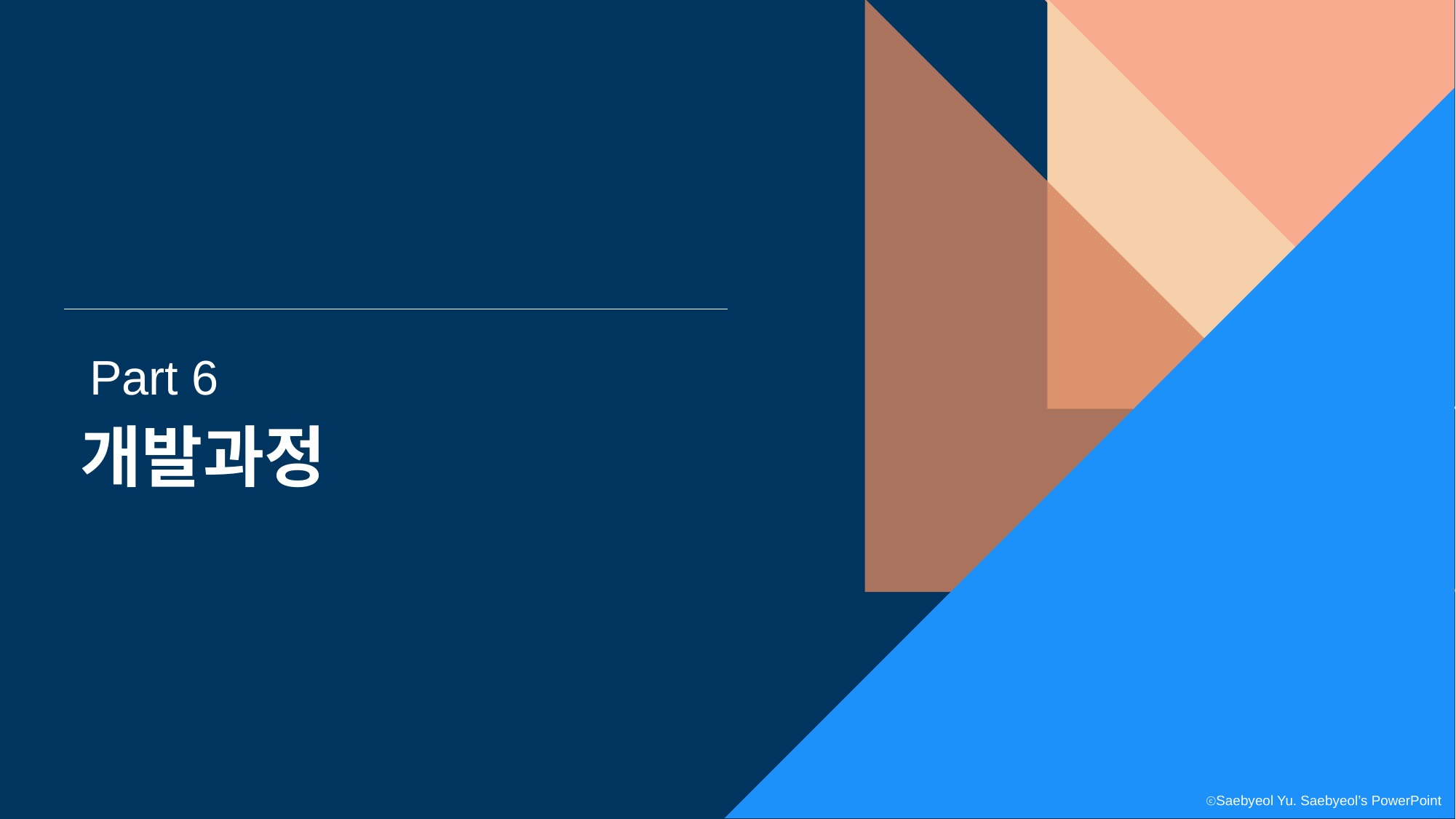

Part 6
개발과정
ⓒSaebyeol Yu. Saebyeol’s PowerPoint